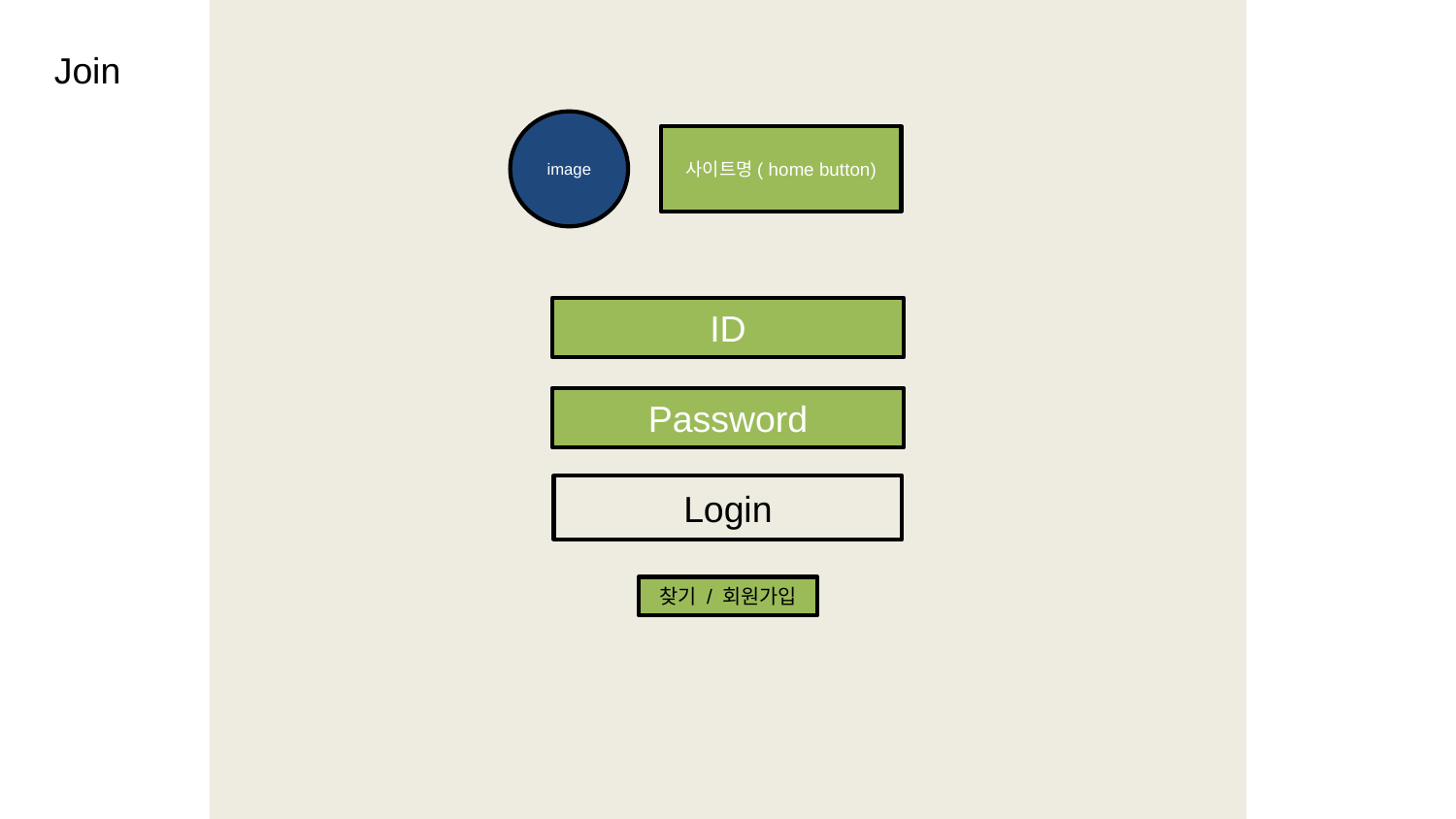

Join
image
사이트명( home button)
ID
Password
Login
찾기 / 회원가입